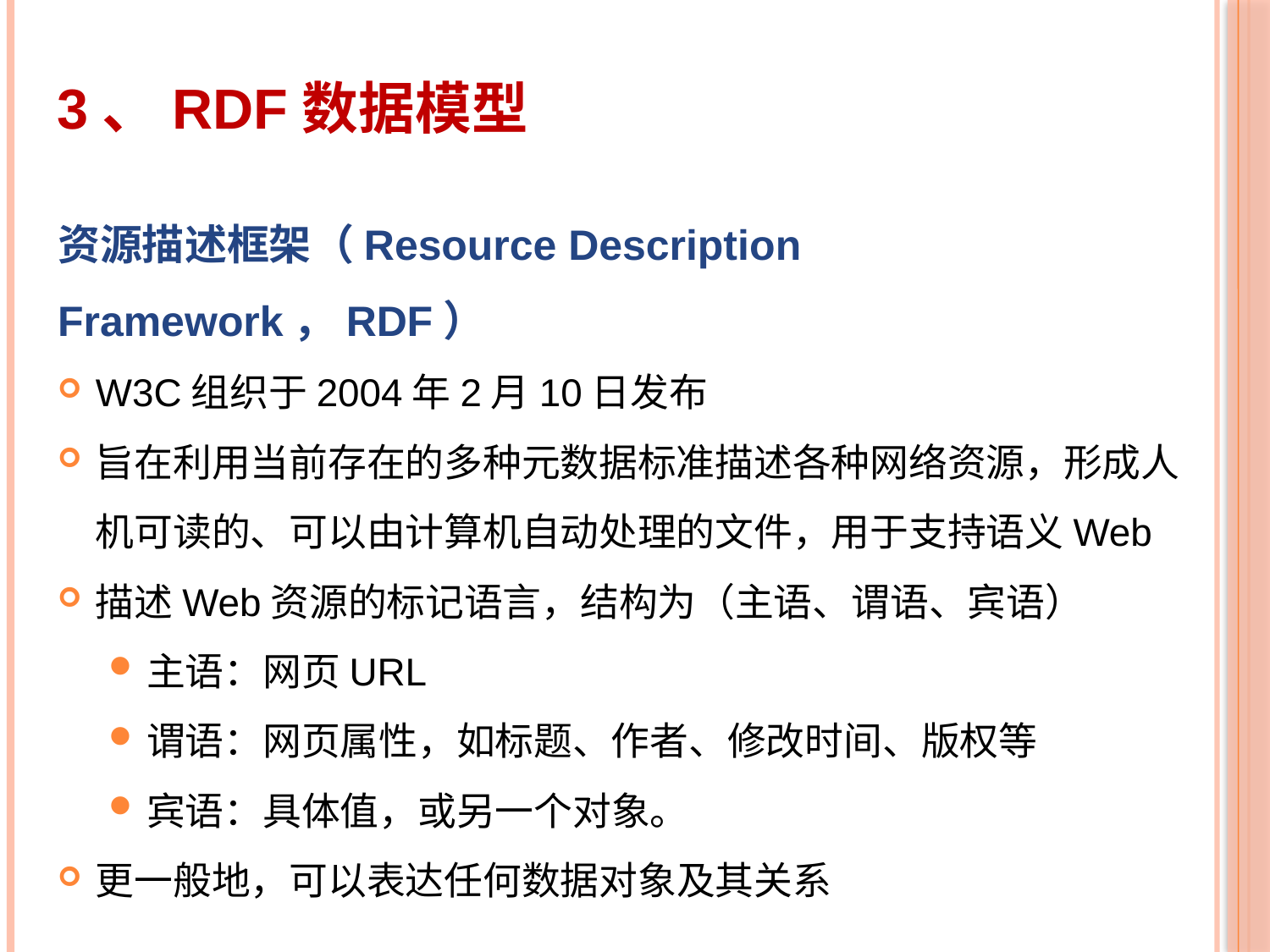

# 3、RDF数据模型
资源描述框架（Resource Description Framework，RDF）
W3C组织于2004年2月10日发布
旨在利用当前存在的多种元数据标准描述各种网络资源，形成人机可读的、可以由计算机自动处理的文件，用于支持语义Web
描述Web资源的标记语言，结构为（主语、谓语、宾语）
主语：网页URL
谓语：网页属性，如标题、作者、修改时间、版权等
宾语：具体值，或另一个对象。
更一般地，可以表达任何数据对象及其关系